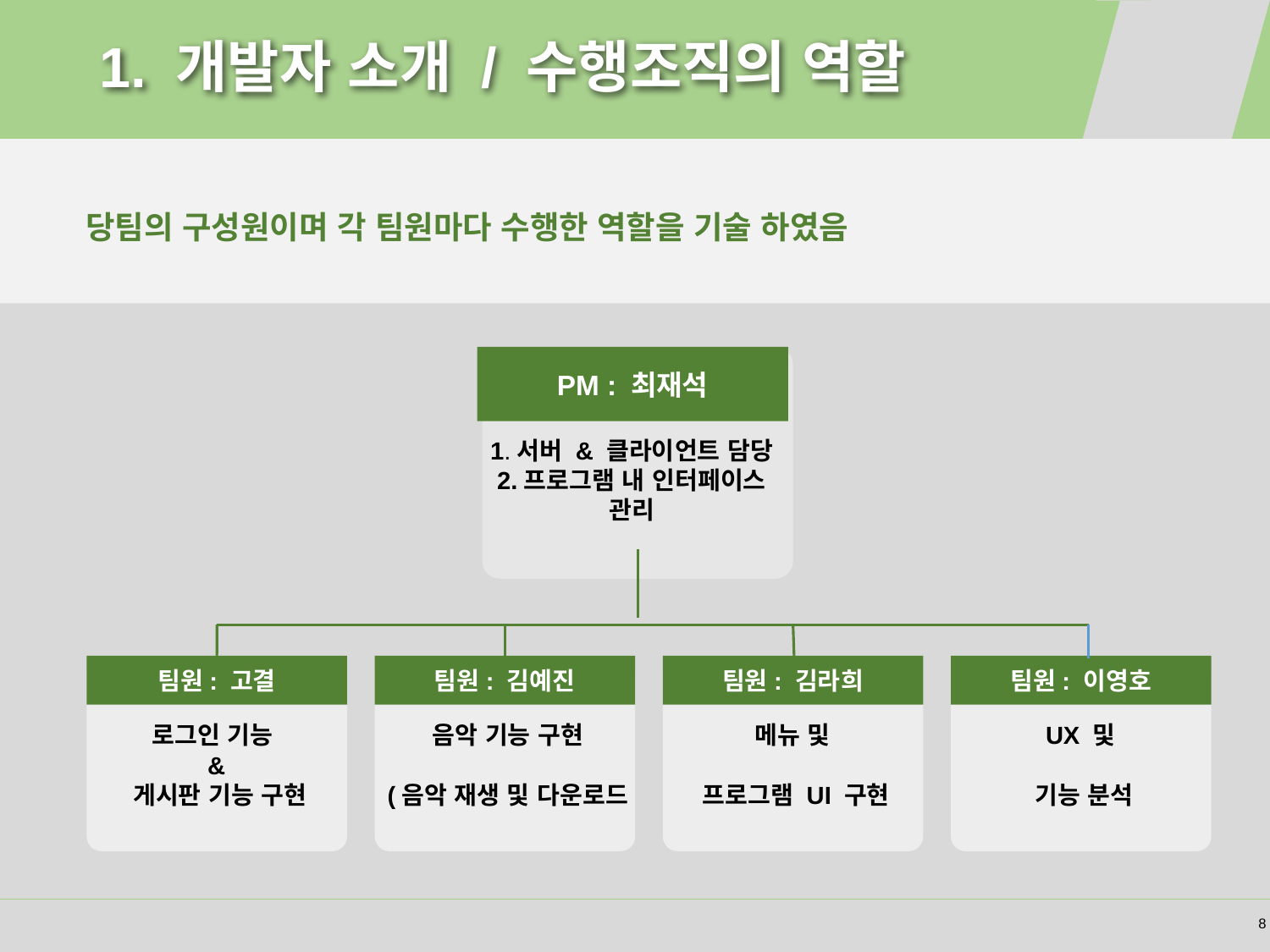

# 1. 개발자 소개 / 수행조직의 역할
      당팀의 구성원이며 각 팀원마다 수행한 역할을 기술 하였음
PM : 최재석

1.서버 & 클라이언트 담당
2.프로그램 내 인터페이스 관리

팀원: 고결

로그인 기능
&
게시판 기능 구현

팀원: 김예진

음악 기능 구현

(음악 재생 및 다운로드
팀원: 김라희

메뉴 및

프로그램 UI 구현
팀원: 이영호

UX 및

기능 분석